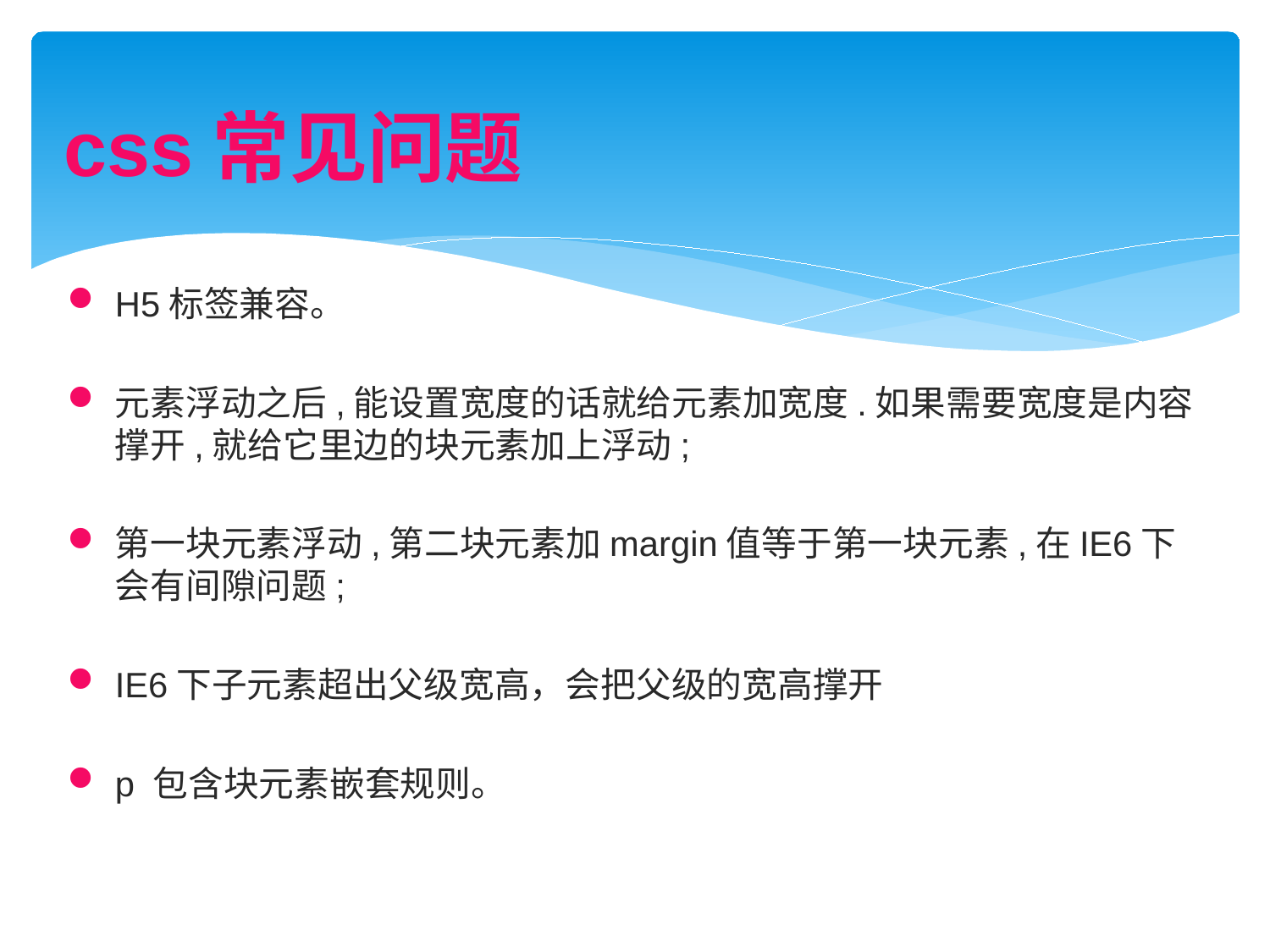

css常见问题

H5标签兼容。

元素浮动之后,能设置宽度的话就给元素加宽度.如果需要宽度是内容撑开,就给它里边的块元素加上浮动;

第一块元素浮动,第二块元素加margin值等于第一块元素,在IE6下会有间隙问题;

IE6下子元素超出父级宽高，会把父级的宽高撑开

p 包含块元素嵌套规则。